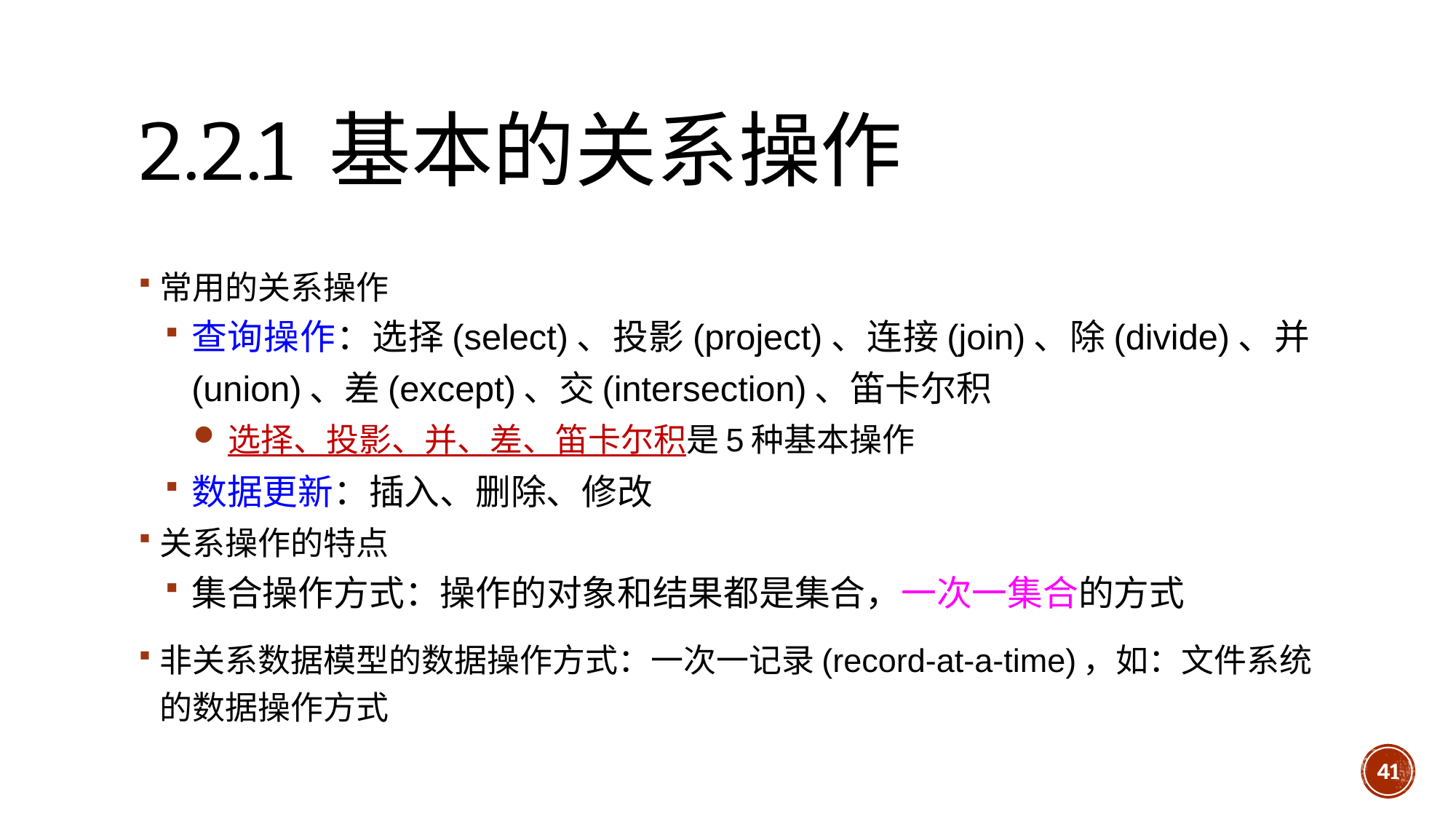

# 2.2.1 基本的关系操作
常用的关系操作
查询操作：选择(select)、投影(project)、连接(join)、除(divide)、并(union)、差(except)、交(intersection)、笛卡尔积
选择、投影、并、差、笛卡尔积是5种基本操作
数据更新：插入、删除、修改
关系操作的特点
集合操作方式：操作的对象和结果都是集合，一次一集合的方式
非关系数据模型的数据操作方式：一次一记录(record-at-a-time)，如：文件系统的数据操作方式

41